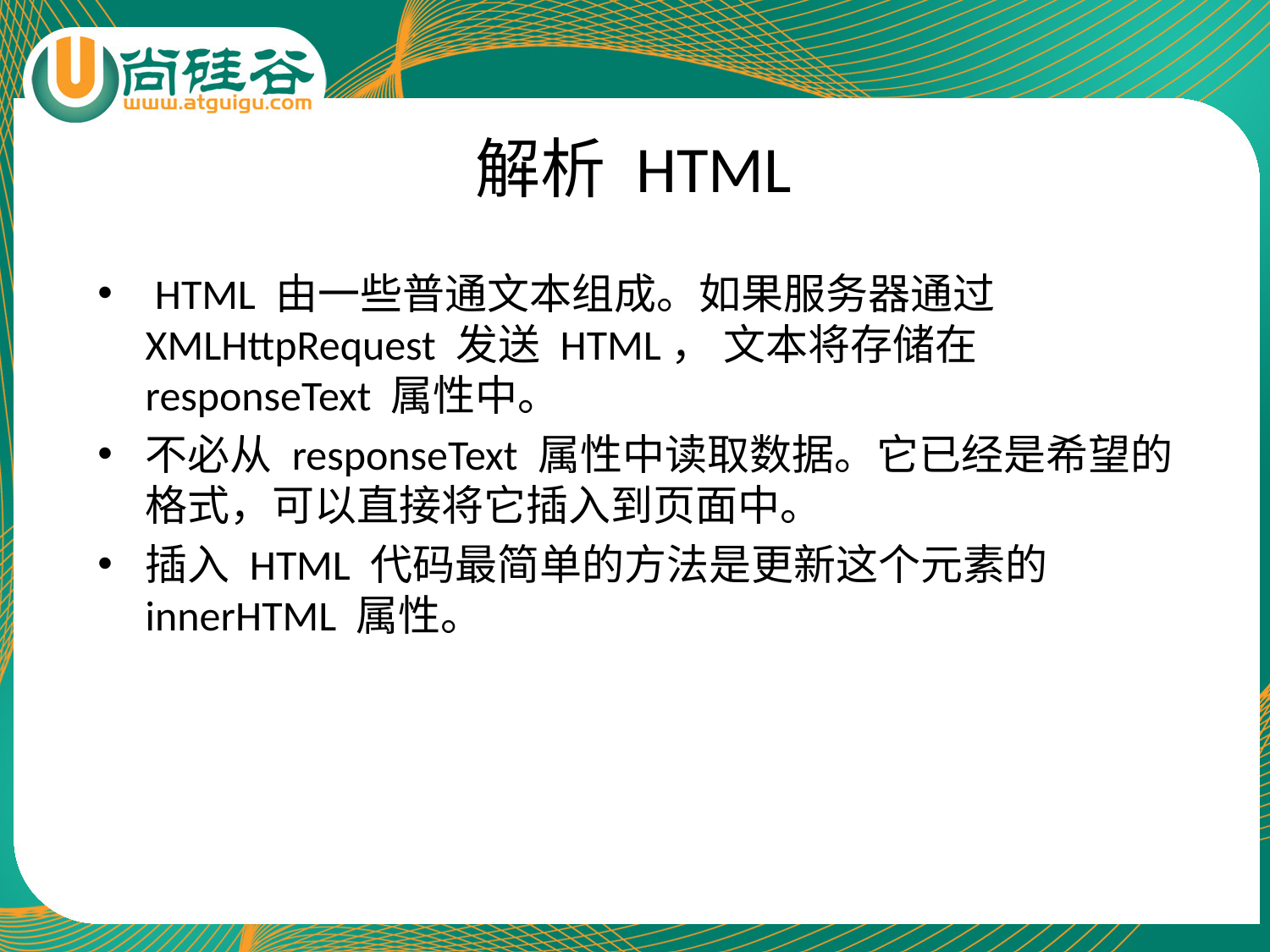

# 解析 HTML
 HTML 由一些普通文本组成。如果服务器通过 XMLHttpRequest 发送 HTML， 文本将存储在 responseText 属性中。
不必从 responseText 属性中读取数据。它已经是希望的格式，可以直接将它插入到页面中。
插入 HTML 代码最简单的方法是更新这个元素的 innerHTML 属性。